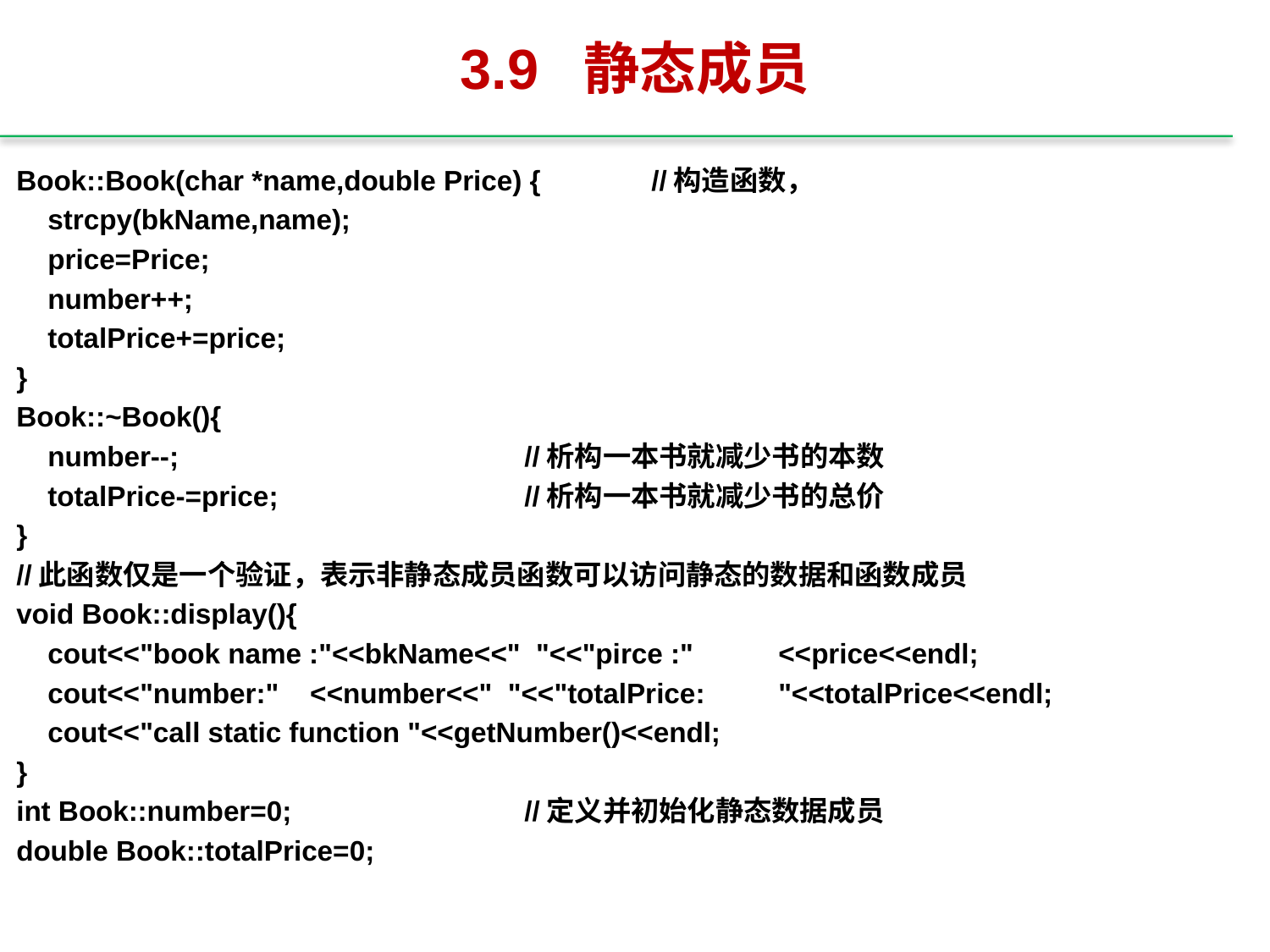

# 3.9  静态成员
Book::Book(char *name,double Price) {	//构造函数，
    strcpy(bkName,name);
    price=Price;
    number++;
    totalPrice+=price;
}
Book::~Book(){
    number--;			//析构一本书就减少书的本数
    totalPrice-=price;		//析构一本书就减少书的总价
}
//此函数仅是一个验证，表示非静态成员函数可以访问静态的数据和函数成员
void Book::display(){
    cout<<"book name :"<<bkName<<"  "<<"pirce :"       	<<price<<endl;
    cout<<"number:"    <<number<<"  "<<"totalPrice: 	"<<totalPrice<<endl;
    cout<<"call static function "<<getNumber()<<endl;
}
int Book::number=0; 		//定义并初始化静态数据成员
double Book::totalPrice=0;